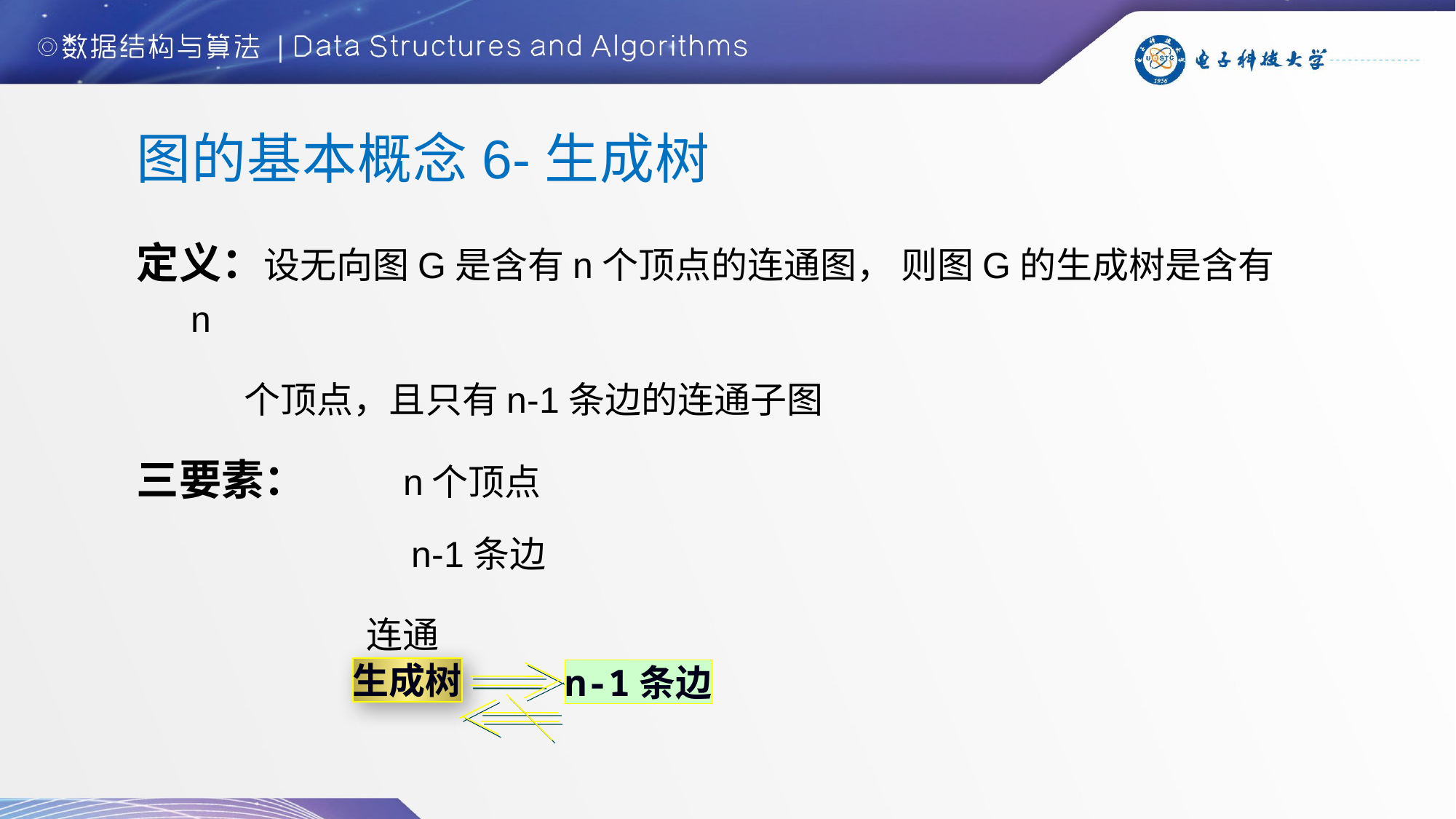

# 图的基本概念6-生成树
定义：设无向图G是含有n个顶点的连通图， 则图G的生成树是含有n
            个顶点，且只有n-1条边的连通子图
三要素：         n个顶点
                           n-1条边
                           连通

生成树
n-1条边